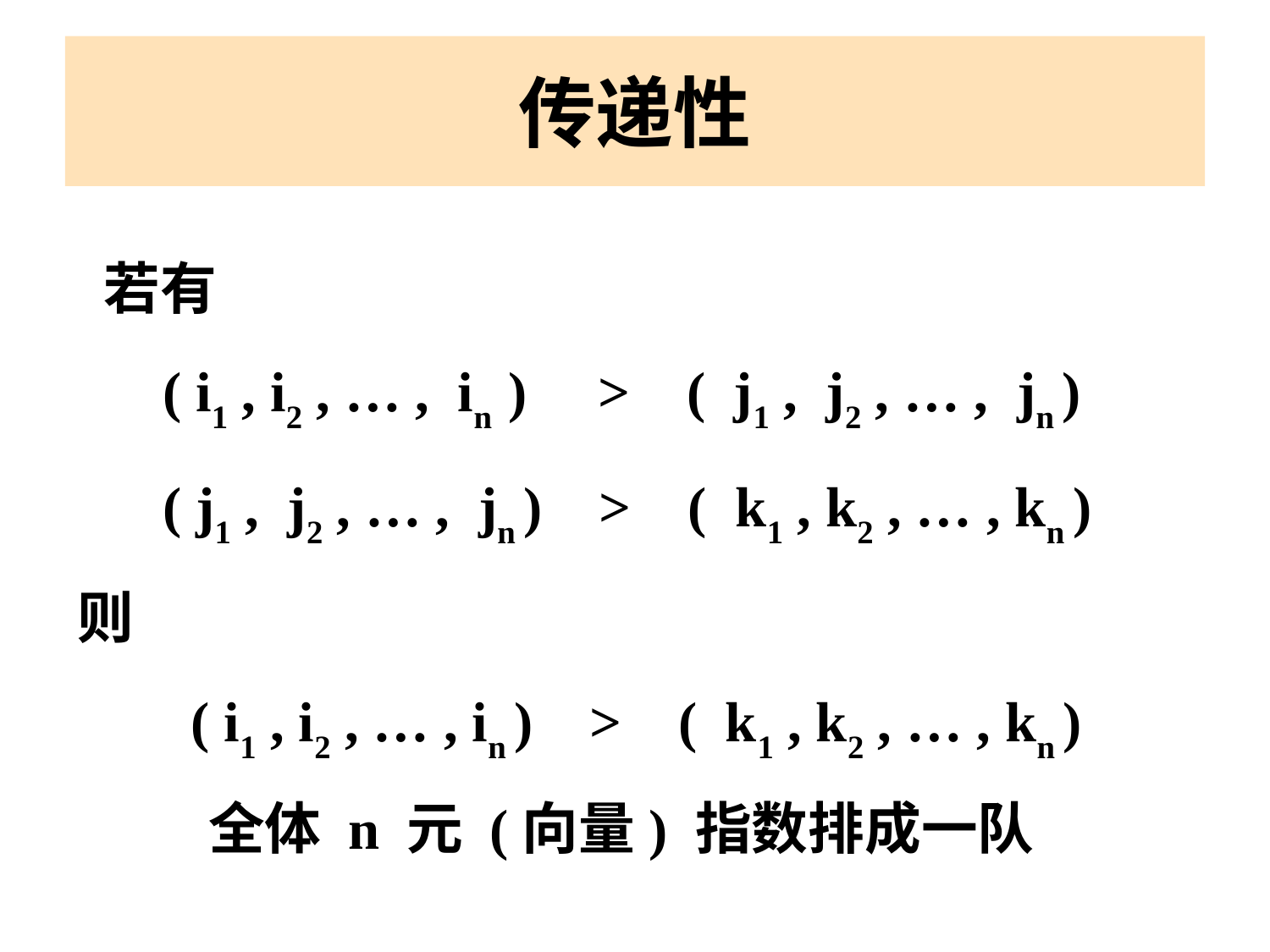

# 传递性
 若有
      ( i1 , i2 , … ,  in  )     >    (  j1 ,  j2 , … ,  jn )
      ( j1 ,  j2 , … ,  jn )    >    (  k1 , k2 , … , kn )
则
        ( i1 , i2 , … , in )    >    (  k1 , k2 , … , kn )
全体 n 元 (向量) 指数排成一队